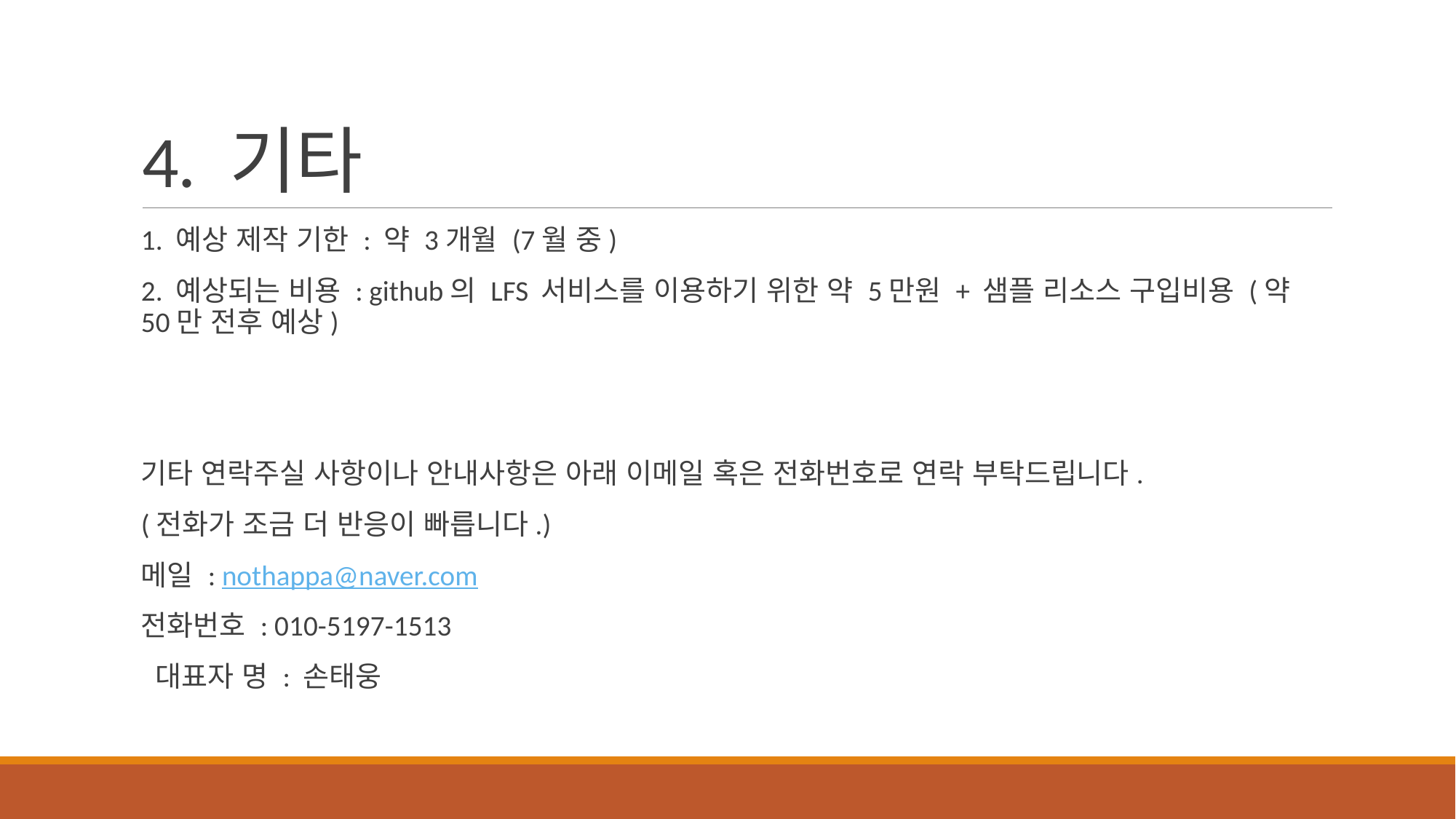

# 4. 기타
1. 예상 제작 기한 : 약 3개월 (7월 중)
2. 예상되는 비용 : github의 LFS 서비스를 이용하기 위한 약 5만원 + 샘플 리소스 구입비용 (약 50만 전후 예상)

기타 연락주실 사항이나 안내사항은 아래 이메일 혹은 전화번호로 연락 부탁드립니다.
(전화가 조금 더 반응이 빠릅니다.)
메일 : nothappa@naver.com
전화번호 : 010-5197-1513
 대표자 명 : 손태웅